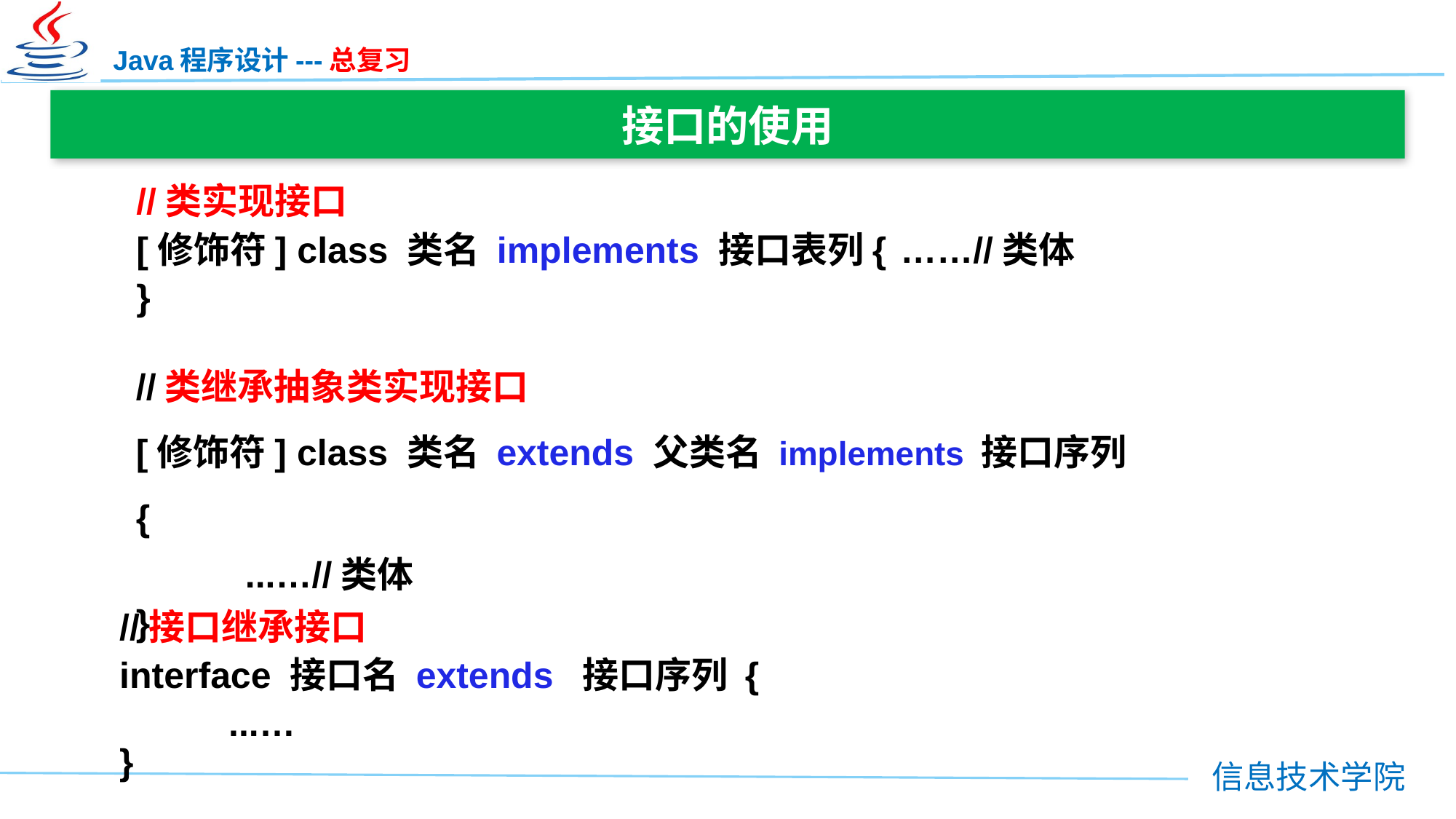

接口的使用
//类实现接口
[修饰符] class 类名 implements 接口表列{	……//类体
}
//类继承抽象类实现接口
[修饰符] class 类名 extends 父类名 implements 接口序列 {
	...…//类体
}
//接口继承接口
interface 接口名 extends  接口序列 {
	...…
}